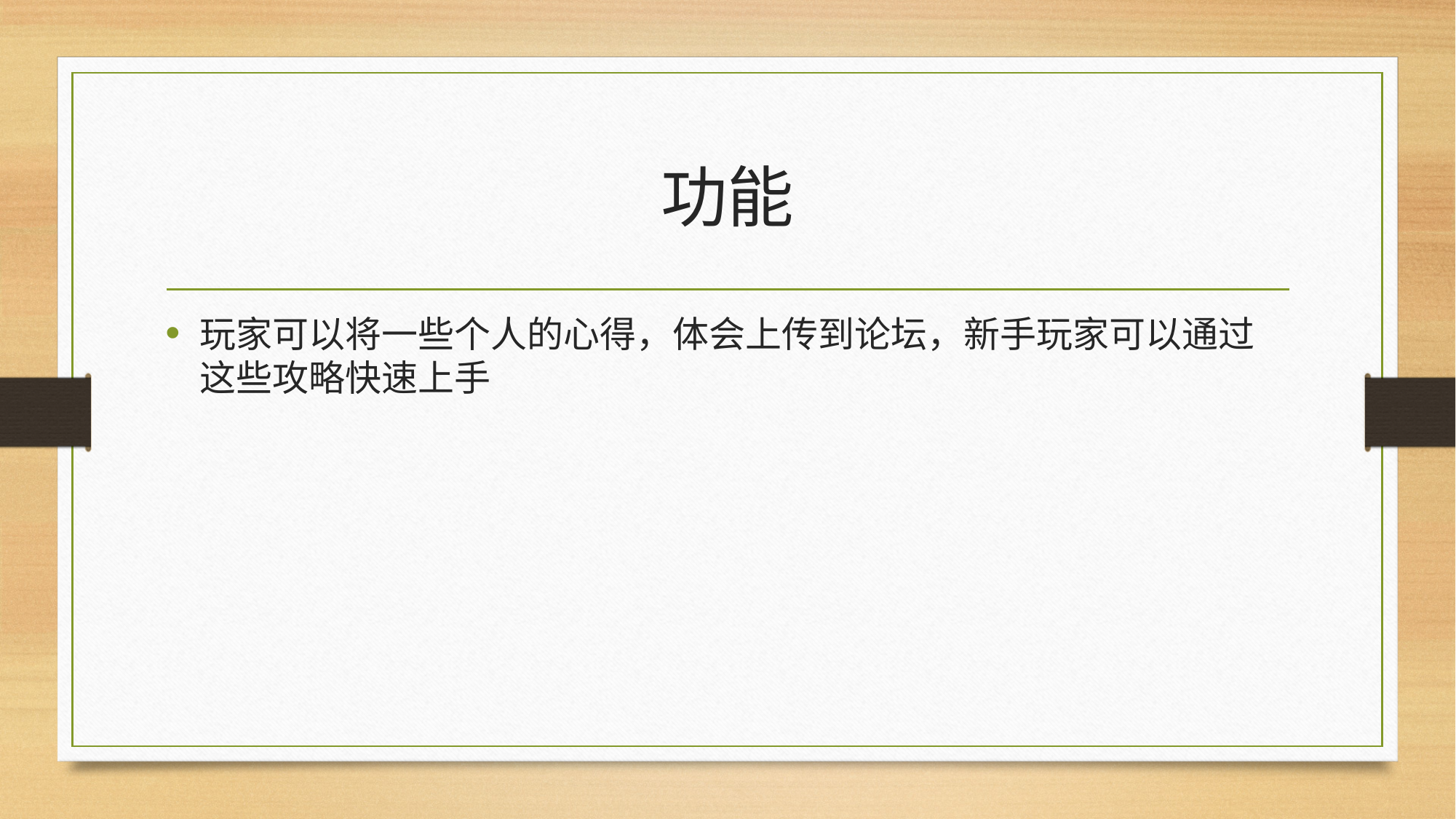

# 功能
玩家可以将一些个人的心得，体会上传到论坛，新手玩家可以通过这些攻略快速上手